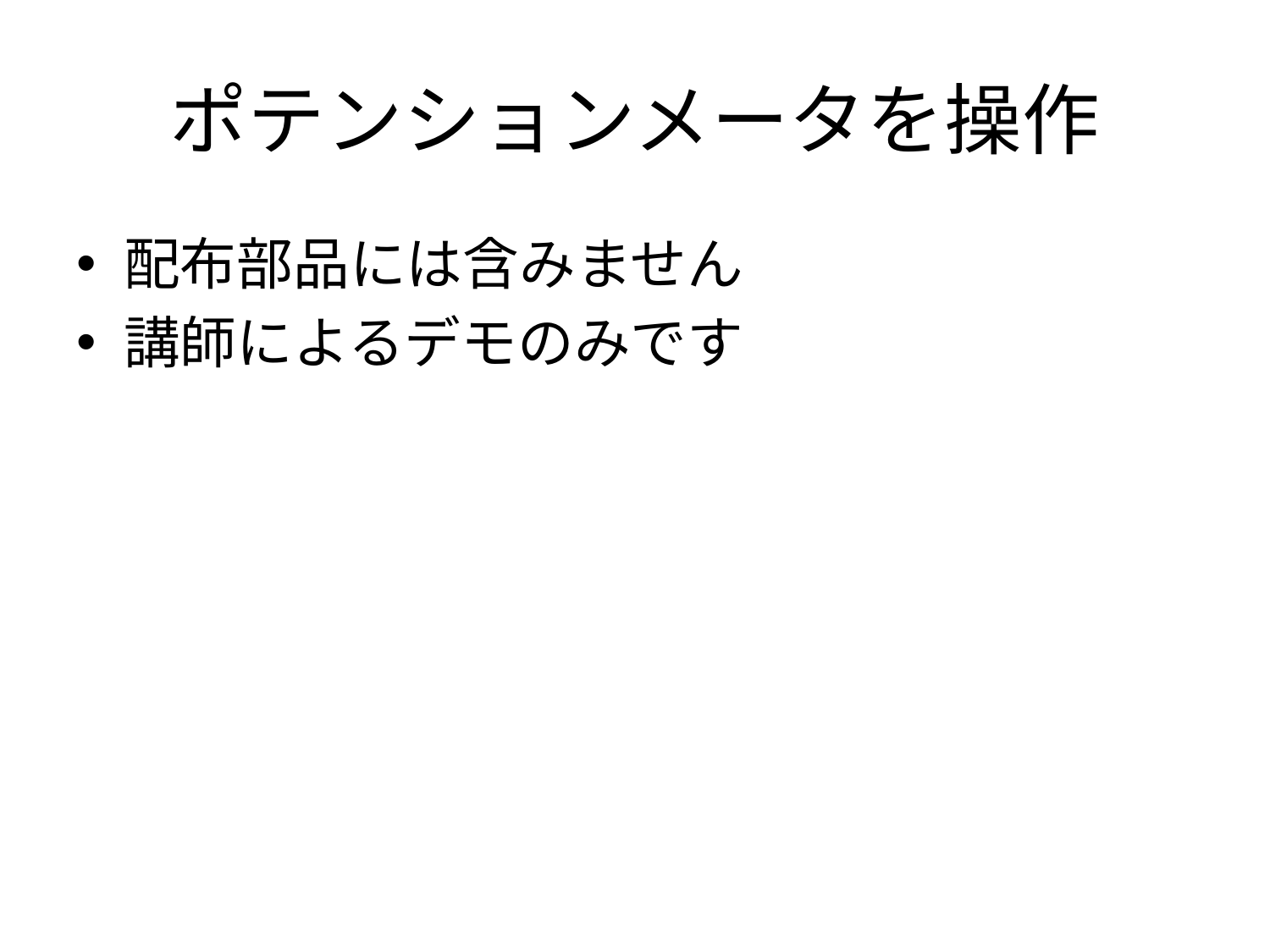

# ポテンションメータを操作
配布部品には含みません
講師によるデモのみです